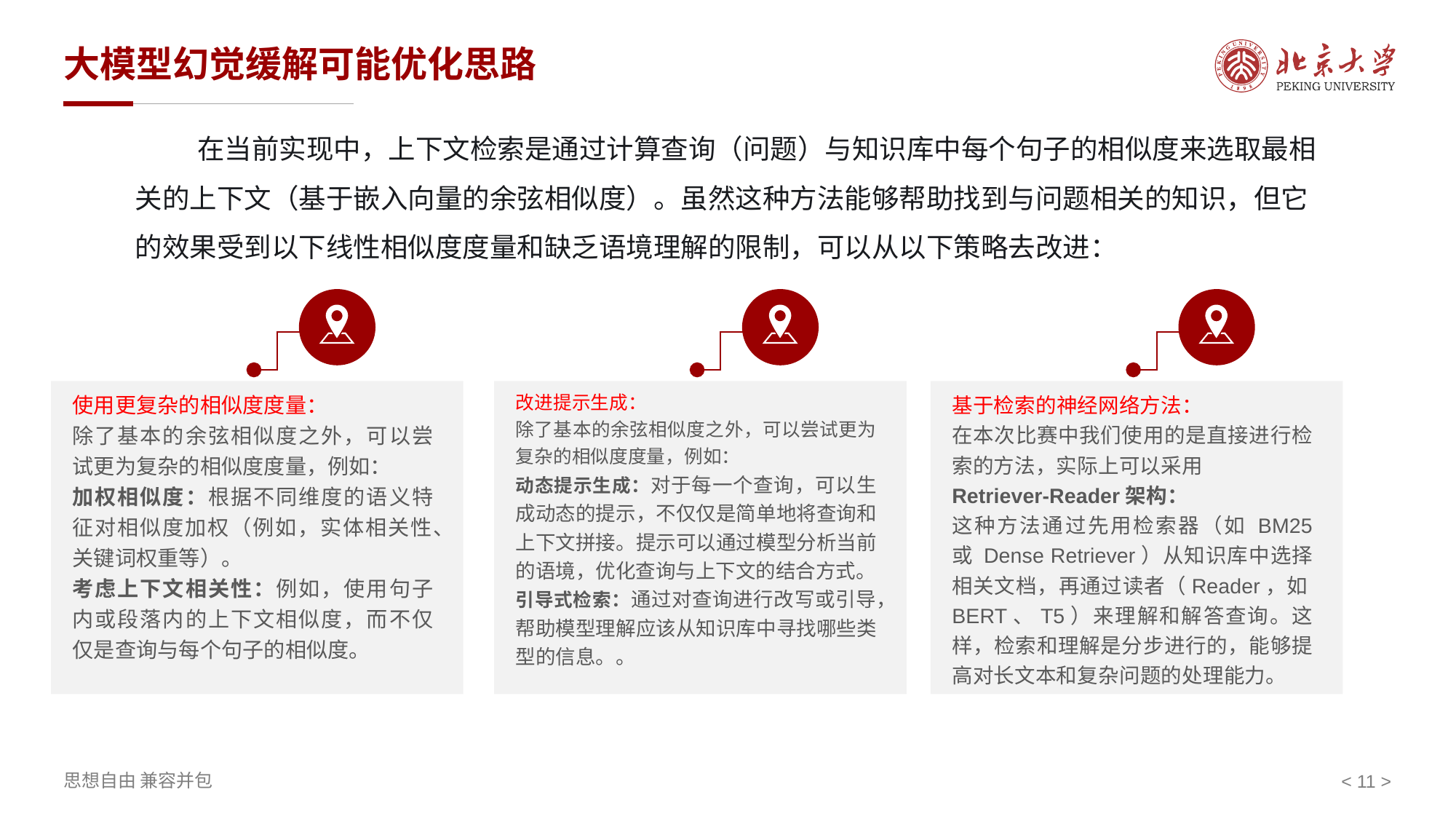

# 大模型幻觉缓解可能优化思路
         在当前实现中，上下文检索是通过计算查询（问题）与知识库中每个句子的相似度来选取最相关的上下文（基于嵌入向量的余弦相似度）。虽然这种方法能够帮助找到与问题相关的知识，但它的效果受到以下线性相似度度量和缺乏语境理解的限制，可以从以下策略去改进：

使用更复杂的相似度度量：
除了基本的余弦相似度之外，可以尝试更为复杂的相似度度量，例如：
加权相似度：根据不同维度的语义特征对相似度加权（例如，实体相关性、关键词权重等）。
考虑上下文相关性：例如，使用句子内或段落内的上下文相似度，而不仅仅是查询与每个句子的相似度。

改进提示生成：
除了基本的余弦相似度之外，可以尝试更为复杂的相似度度量，例如：
动态提示生成：对于每一个查询，可以生成动态的提示，不仅仅是简单地将查询和上下文拼接。提示可以通过模型分析当前的语境，优化查询与上下文的结合方式。
引导式检索：通过对查询进行改写或引导，帮助模型理解应该从知识库中寻找哪些类型的信息。。

基于检索的神经网络方法：
在本次比赛中我们使用的是直接进行检索的方法，实际上可以采用
Retriever-Reader架构：
这种方法通过先用检索器（如 BM25 或 Dense Retriever）从知识库中选择相关文档，再通过读者（Reader，如BERT、T5）来理解和解答查询。这样，检索和理解是分步进行的，能够提高对长文本和复杂问题的处理能力。

< 11 >